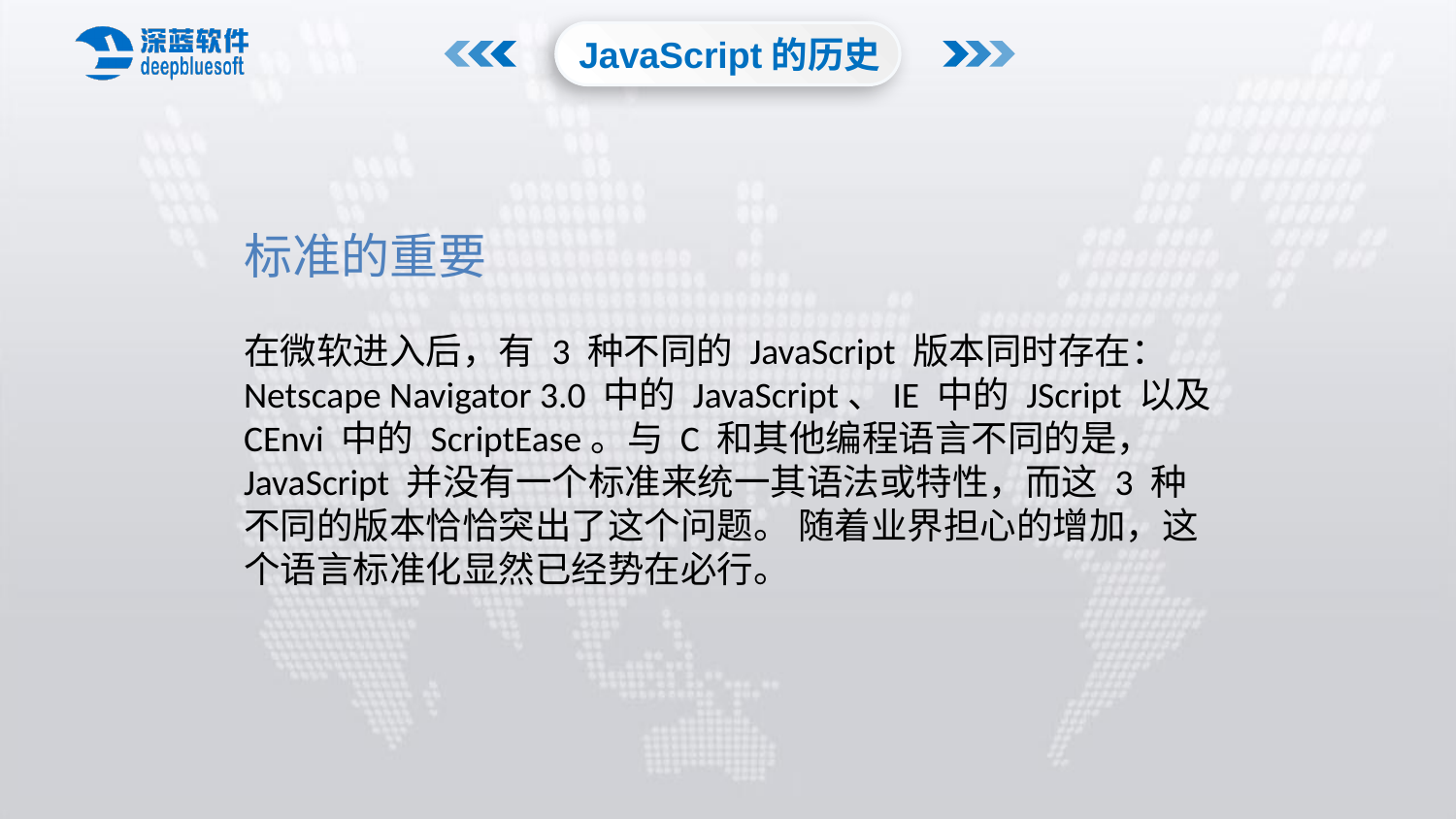

JavaScript的历史

标准的重要

在微软进入后，有 3 种不同的 JavaScript 版本同时存在：Netscape Navigator 3.0 中的 JavaScript、IE 中的 JScript 以及 CEnvi 中的 ScriptEase。与 C 和其他编程语言不同的是， JavaScript 并没有一个标准来统一其语法或特性，而这 3 种不同的版本恰恰突出了这个问题。 随着业界担心的增加，这个语言标准化显然已经势在必行。